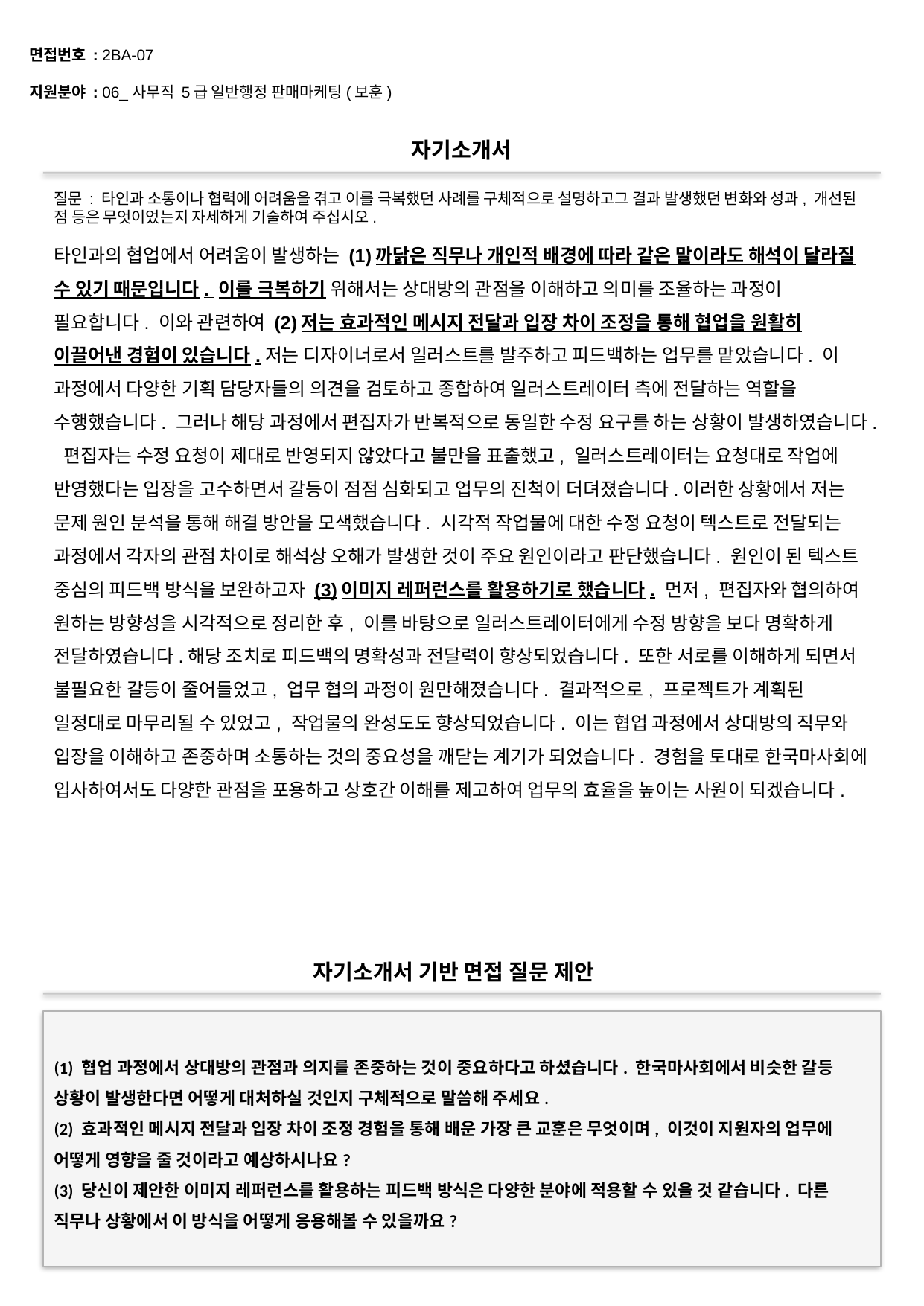

면접번호 : 2BA-07

지원분야 : 06_사무직 5급 일반행정 판매마케팅(보훈)
#

자기소개서

질문 : 타인과 소통이나 협력에 어려움을 겪고 이를 극복했던 사례를 구체적으로 설명하고그 결과 발생했던 변화와 성과, 개선된 점 등은 무엇이었는지 자세하게 기술하여 주십시오.

타인과의 협업에서 어려움이 발생하는 (1)까닭은 직무나 개인적 배경에 따라 같은 말이라도 해석이 달라질 수 있기 때문입니다. 이를 극복하기 위해서는 상대방의 관점을 이해하고 의미를 조율하는 과정이 필요합니다. 이와 관련하여 (2)저는 효과적인 메시지 전달과 입장 차이 조정을 통해 협업을 원활히 이끌어낸 경험이 있습니다.저는 디자이너로서 일러스트를 발주하고 피드백하는 업무를 맡았습니다. 이 과정에서 다양한 기획 담당자들의 의견을 검토하고 종합하여 일러스트레이터 측에 전달하는 역할을 수행했습니다. 그러나 해당 과정에서 편집자가 반복적으로 동일한 수정 요구를 하는 상황이 발생하였습니다. 편집자는 수정 요청이 제대로 반영되지 않았다고 불만을 표출했고, 일러스트레이터는 요청대로 작업에 반영했다는 입장을 고수하면서 갈등이 점점 심화되고 업무의 진척이 더뎌졌습니다.이러한 상황에서 저는 문제 원인 분석을 통해 해결 방안을 모색했습니다. 시각적 작업물에 대한 수정 요청이 텍스트로 전달되는 과정에서 각자의 관점 차이로 해석상 오해가 발생한 것이 주요 원인이라고 판단했습니다. 원인이 된 텍스트 중심의 피드백 방식을 보완하고자 (3)이미지 레퍼런스를 활용하기로 했습니다. 먼저, 편집자와 협의하여 원하는 방향성을 시각적으로 정리한 후, 이를 바탕으로 일러스트레이터에게 수정 방향을 보다 명확하게 전달하였습니다.해당 조치로 피드백의 명확성과 전달력이 향상되었습니다. 또한 서로를 이해하게 되면서 불필요한 갈등이 줄어들었고, 업무 협의 과정이 원만해졌습니다. 결과적으로, 프로젝트가 계획된 일정대로 마무리될 수 있었고, 작업물의 완성도도 향상되었습니다. 이는 협업 과정에서 상대방의 직무와 입장을 이해하고 존중하며 소통하는 것의 중요성을 깨닫는 계기가 되었습니다. 경험을 토대로 한국마사회에 입사하여서도 다양한 관점을 포용하고 상호간 이해를 제고하여 업무의 효율을 높이는 사원이 되겠습니다.

자기소개서 기반 면접 질문 제안

(1) 협업 과정에서 상대방의 관점과 의지를 존중하는 것이 중요하다고 하셨습니다. 한국마사회에서 비슷한 갈등 상황이 발생한다면 어떻게 대처하실 것인지 구체적으로 말씀해 주세요.
(2) 효과적인 메시지 전달과 입장 차이 조정 경험을 통해 배운 가장 큰 교훈은 무엇이며, 이것이 지원자의 업무에 어떻게 영향을 줄 것이라고 예상하시나요?
(3) 당신이 제안한 이미지 레퍼런스를 활용하는 피드백 방식은 다양한 분야에 적용할 수 있을 것 같습니다. 다른 직무나 상황에서 이 방식을 어떻게 응용해볼 수 있을까요?